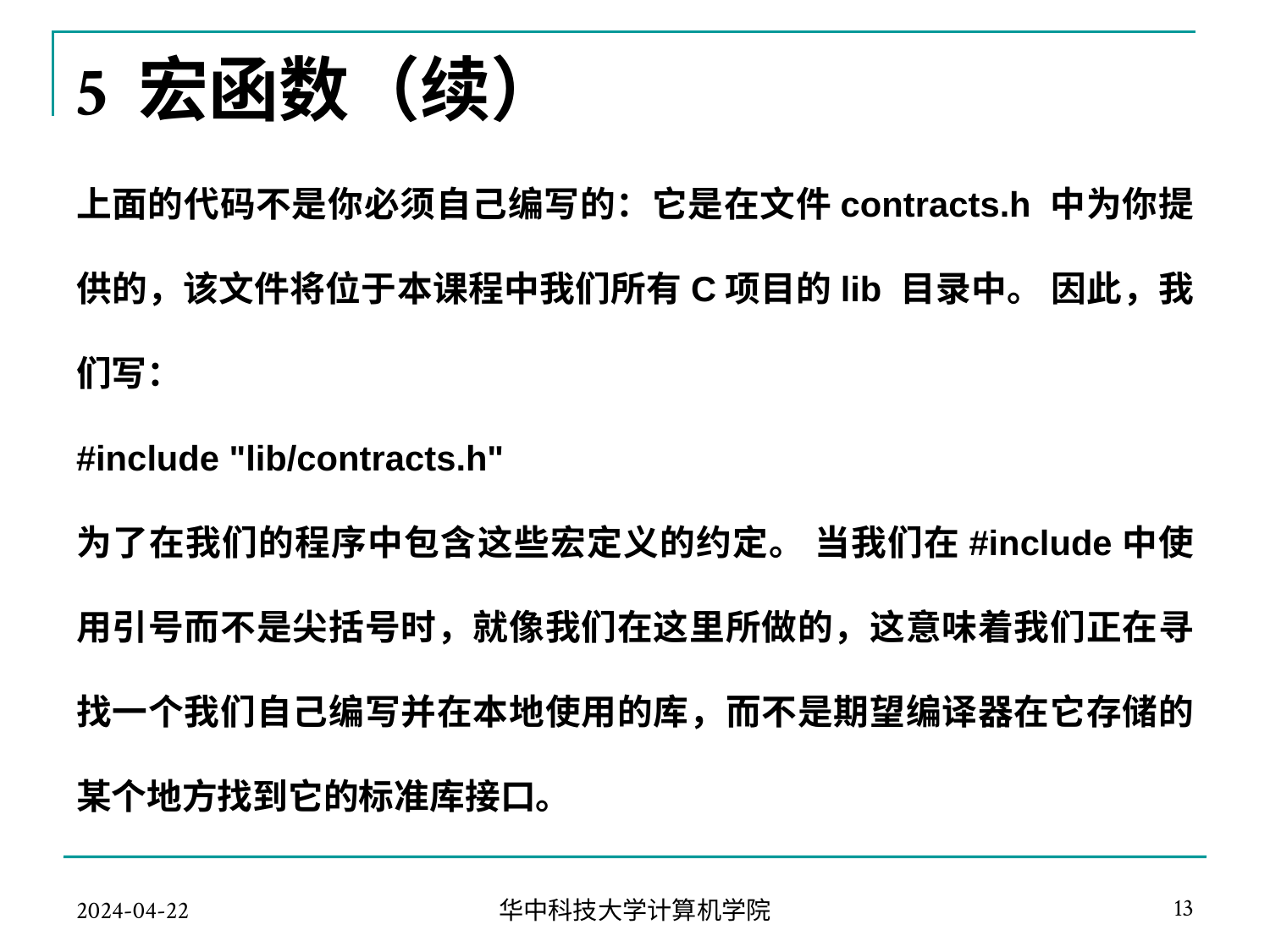

# 5 宏函数（续）
上面的代码不是你必须自己编写的：它是在文件contracts.h 中为你提供的，该文件将位于本课程中我们所有C项目的lib 目录中。 因此，我们写：
#include "lib/contracts.h"
为了在我们的程序中包含这些宏定义的约定。 当我们在#include中使用引号而不是尖括号时，就像我们在这里所做的，这意味着我们正在寻找一个我们自己编写并在本地使用的库，而不是期望编译器在它存储的某个地方找到它的标准库接口。
2024-04-22
13
华中科技大学计算机学院